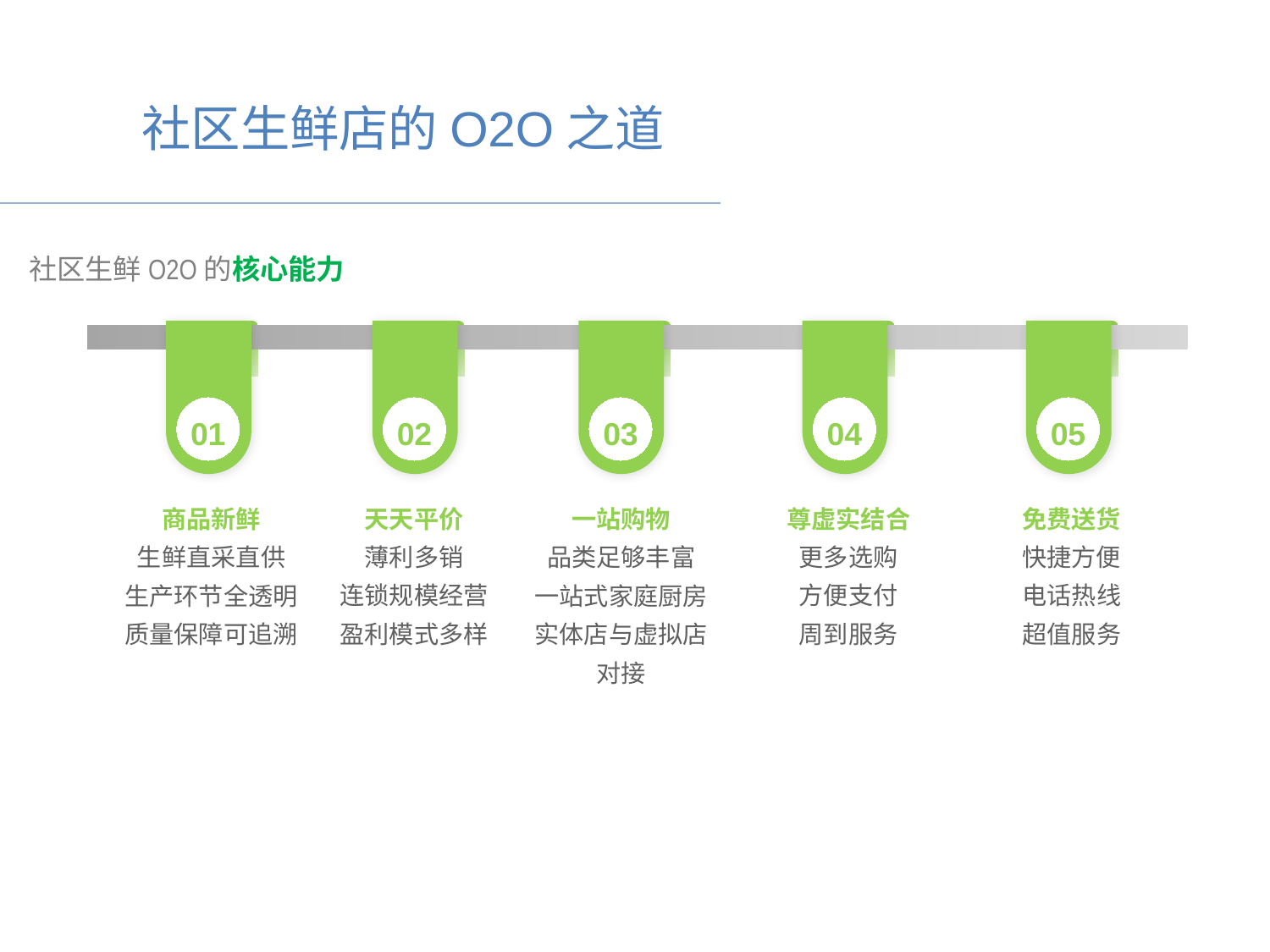

社区生鲜店的O2O之道
社区生鲜O2O的核心能力

01
02
03
04
05
商品新鲜
生鲜直采直供
生产环节全透明
质量保障可追溯

天天平价
薄利多销
连锁规模经营
盈利模式多样
一站购物
品类足够丰富
一站式家庭厨房
实体店与虚拟店对接
尊虚实结合
更多选购
方便支付
周到服务
免费送货
快捷方便
电话热线
超值服务